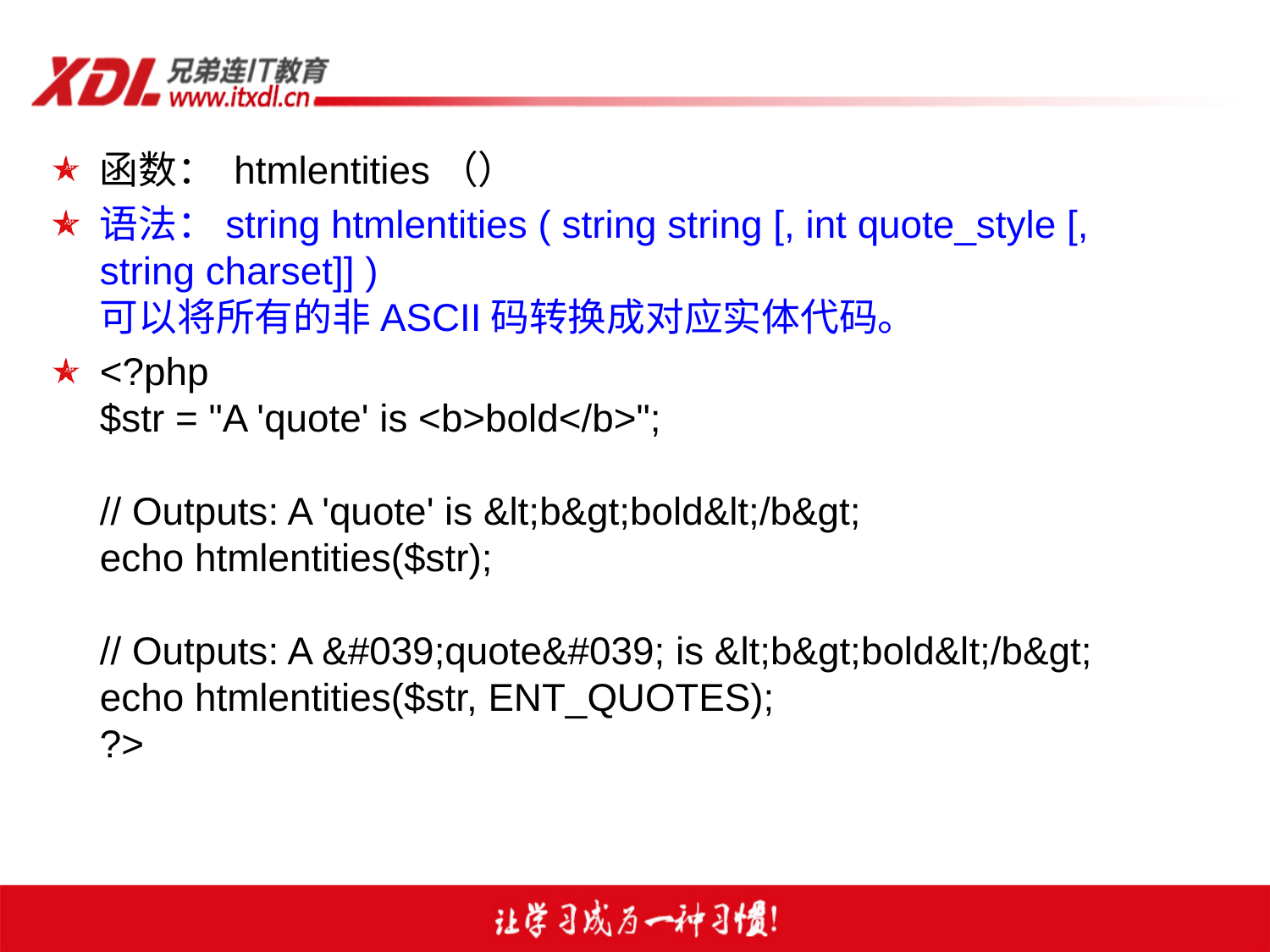

函数： htmlentities（）
语法：string htmlentities ( string string [, int quote_style [, string charset]] )
可以将所有的非ASCII码转换成对应实体代码。
<?php
$str = "A 'quote' is <b>bold</b>";
// Outputs: A 'quote' is &lt;b&gt;bold&lt;/b&gt;
echo htmlentities($str);
// Outputs: A &#039;quote&#039; is &lt;b&gt;bold&lt;/b&gt;
echo htmlentities($str, ENT_QUOTES);
?>